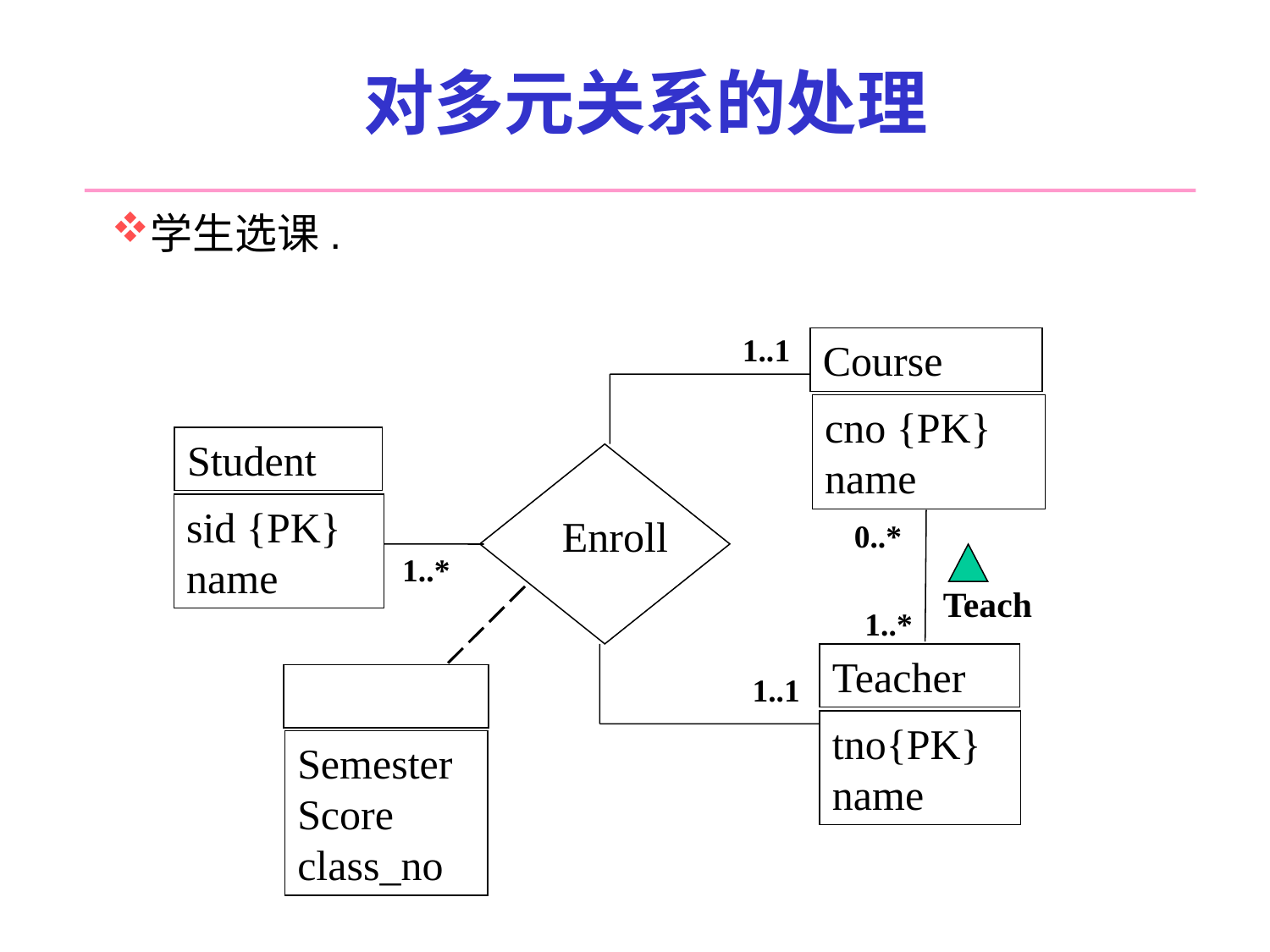

# 对多元关系的处理
学生选课.

1..1
Course

cno {PK}
name
Student

sid {PK}
name
Enroll
0..*

1..*

Teach

1..*

Teacher
1..1

tno{PK}
name

Semester
Score
class_no